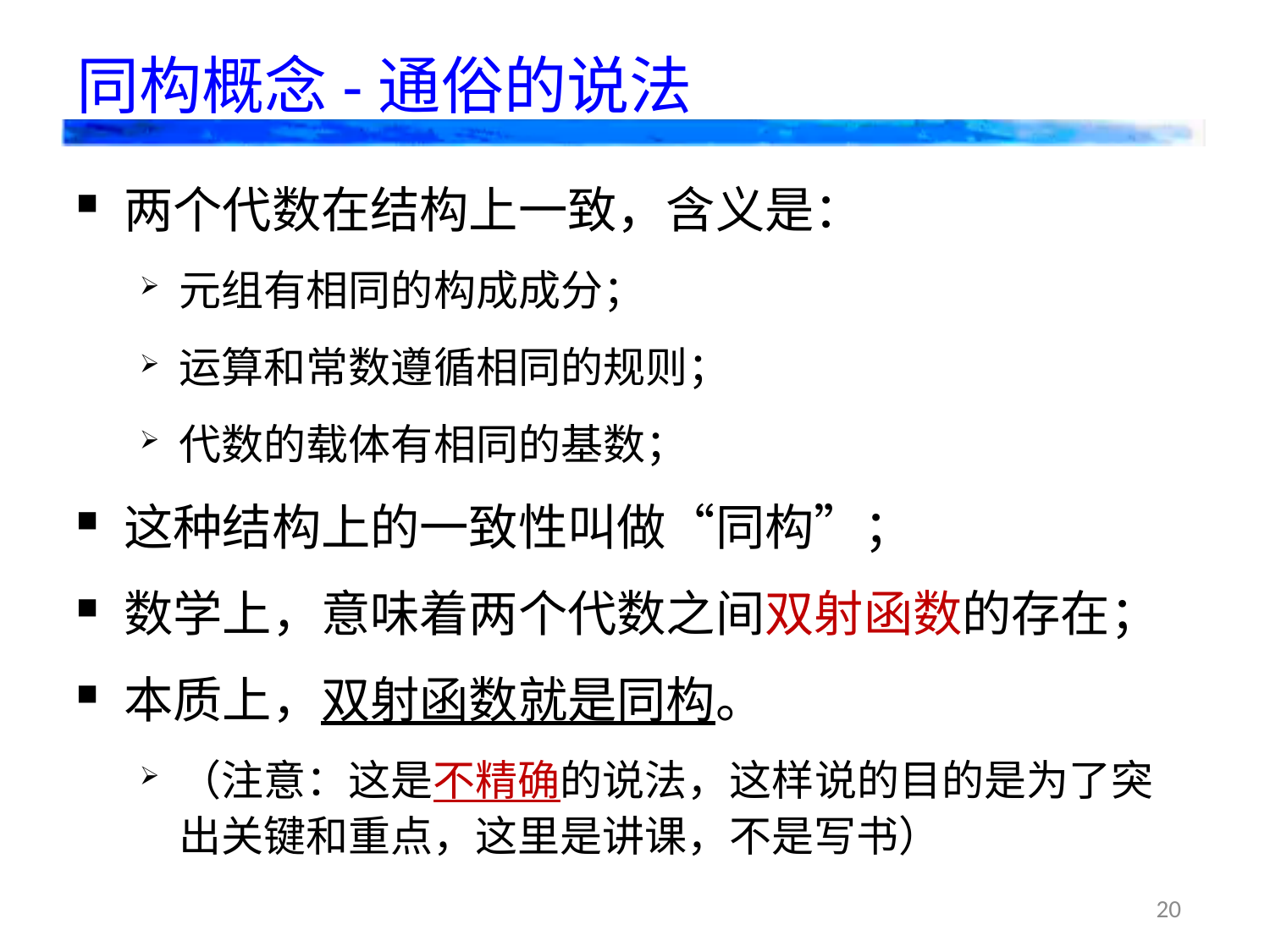

# 同构概念-通俗的说法
两个代数在结构上一致，含义是：
元组有相同的构成成分；
运算和常数遵循相同的规则；
代数的载体有相同的基数；
这种结构上的一致性叫做“同构”；
数学上，意味着两个代数之间双射函数的存在；
本质上，双射函数就是同构。
（注意：这是不精确的说法，这样说的目的是为了突出关键和重点，这里是讲课，不是写书）
20